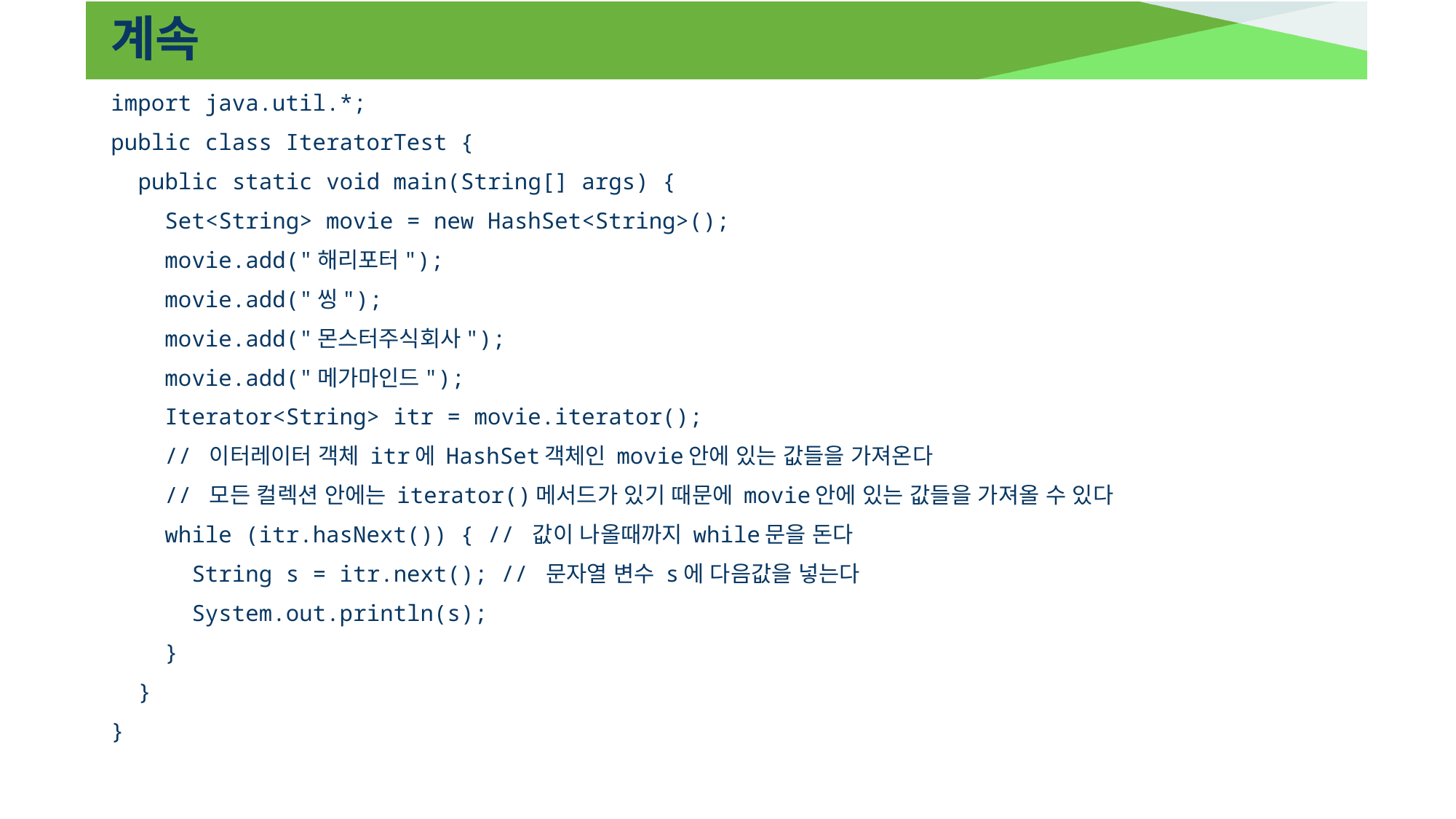

# 계속
import java.util.*;
public class IteratorTest {
  public static void main(String[] args) {
    Set<String> movie = new HashSet<String>();
    movie.add("해리포터");
    movie.add("씽");
    movie.add("몬스터주식회사");
    movie.add("메가마인드");
    Iterator<String> itr = movie.iterator();
    // 이터레이터 객체 itr에 HashSet객체인 movie안에 있는 값들을 가져온다
    // 모든 컬렉션 안에는 iterator()메서드가 있기 때문에 movie안에 있는 값들을 가져올 수 있다
    while (itr.hasNext()) { // 값이 나올때까지 while문을 돈다
      String s = itr.next(); // 문자열 변수 s에 다음값을 넣는다
      System.out.println(s);
    }
  }
}